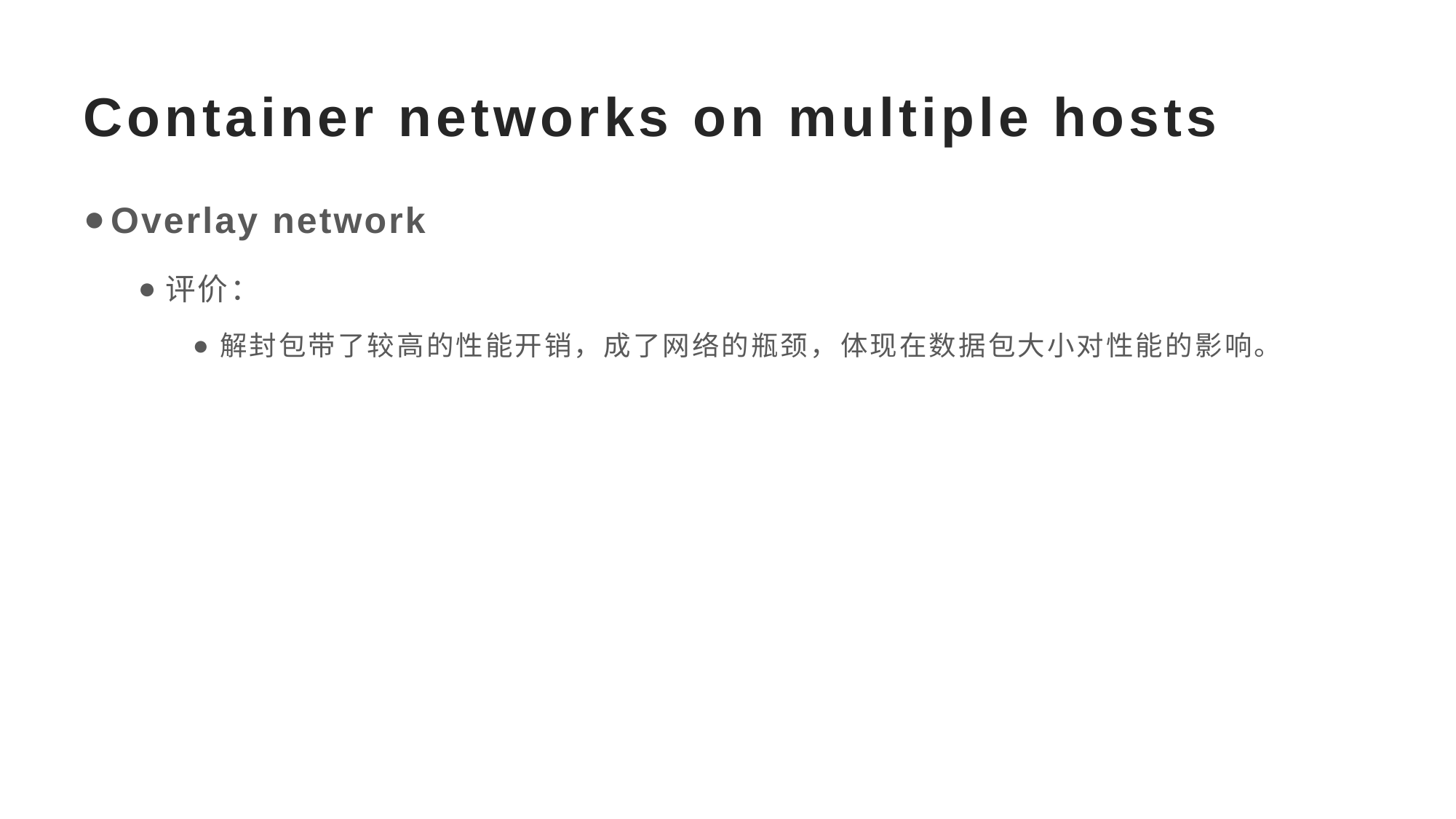

# Container networks on multiple hosts
Overlay network
评价：
解封包带了较高的性能开销，成了网络的瓶颈，体现在数据包大小对性能的影响。